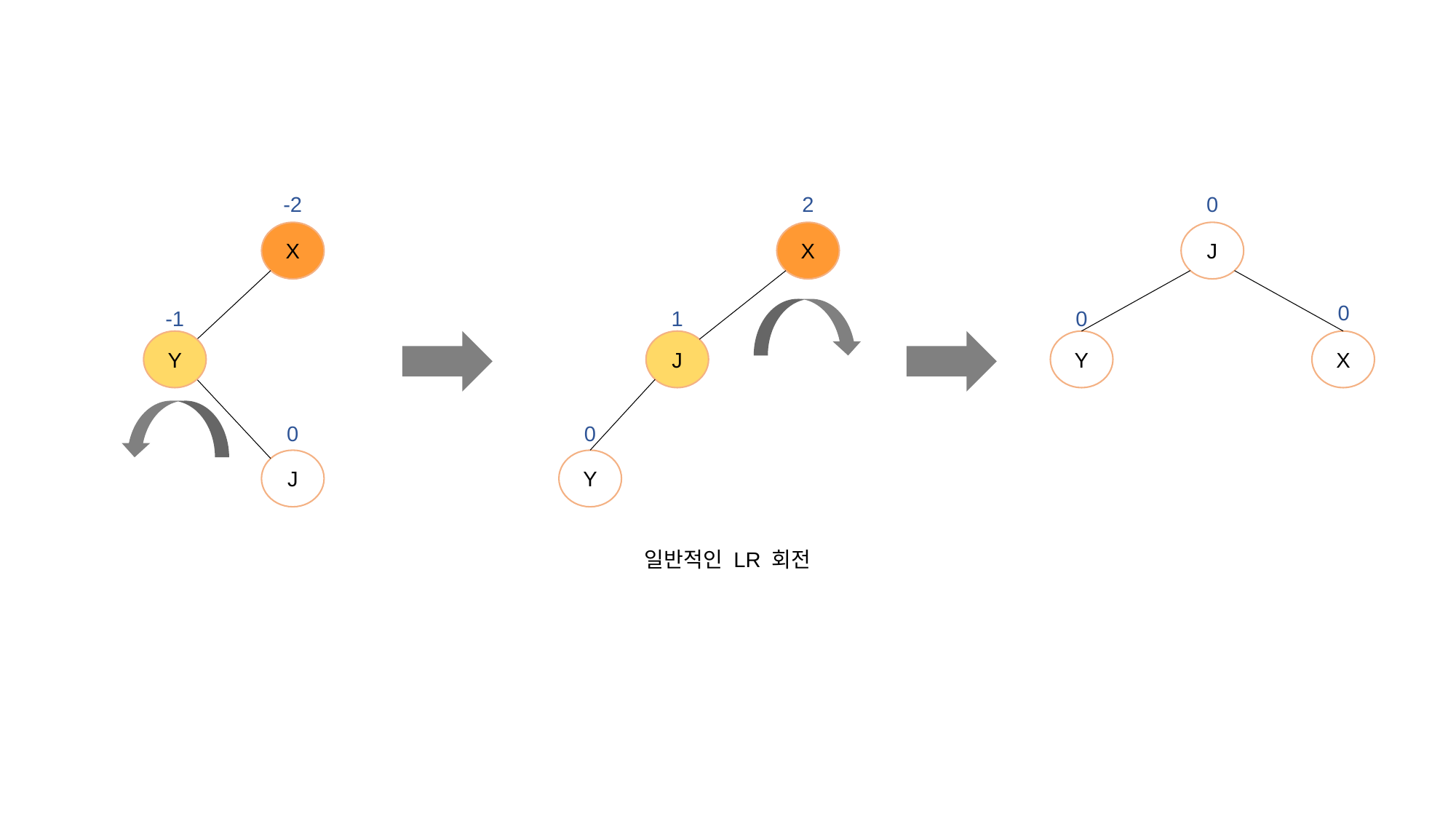

-2
2
0
X
X
J
0

-1
1
0
Y

J

Y
X

0
0
J
Y
일반적인 LR 회전